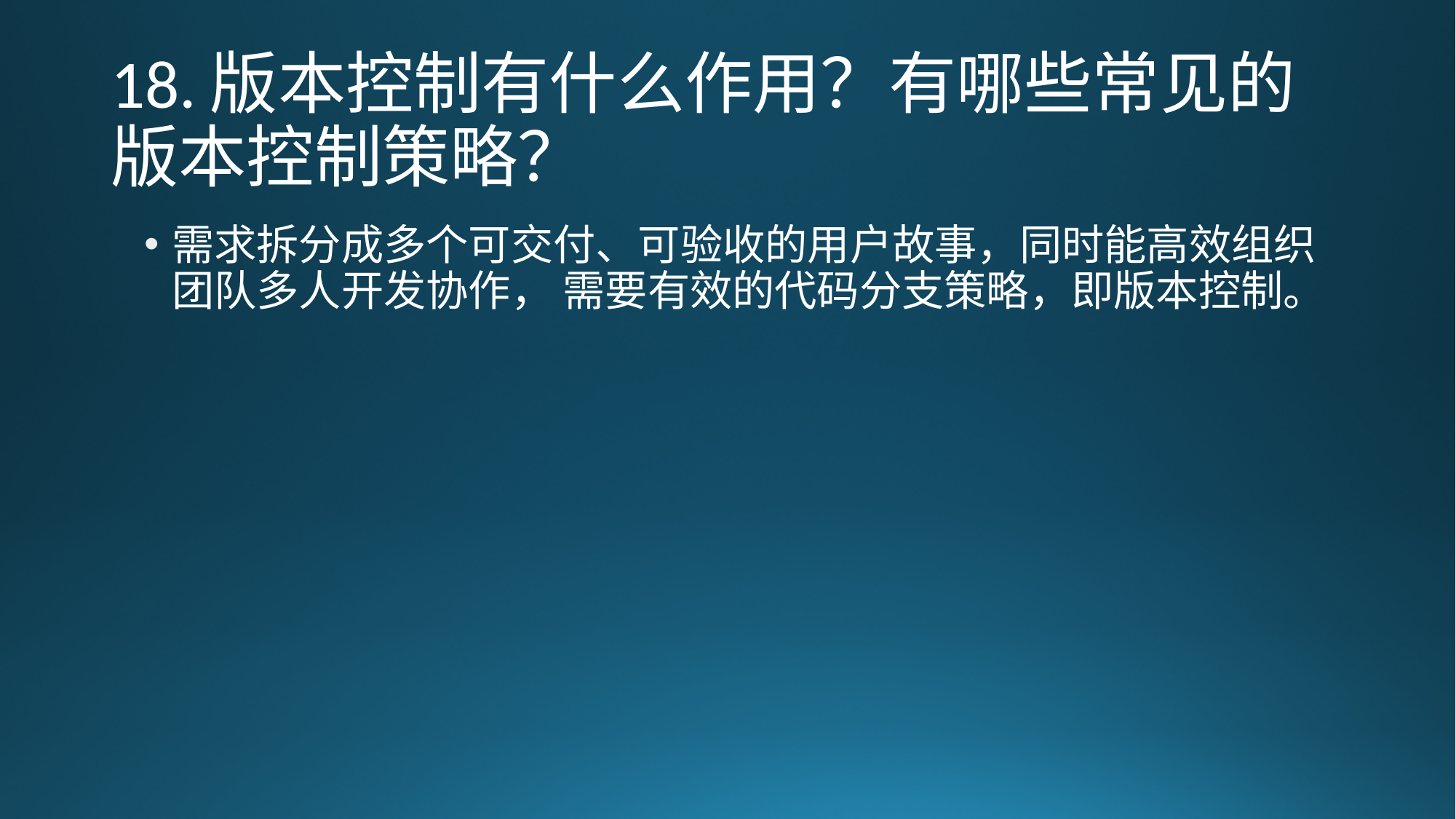

# 18.版本控制有什么作用？有哪些常见的版本控制策略？
需求拆分成多个可交付、可验收的用户故事，同时能高效组织团队多人开发协作， 需要有效的代码分支策略，即版本控制。